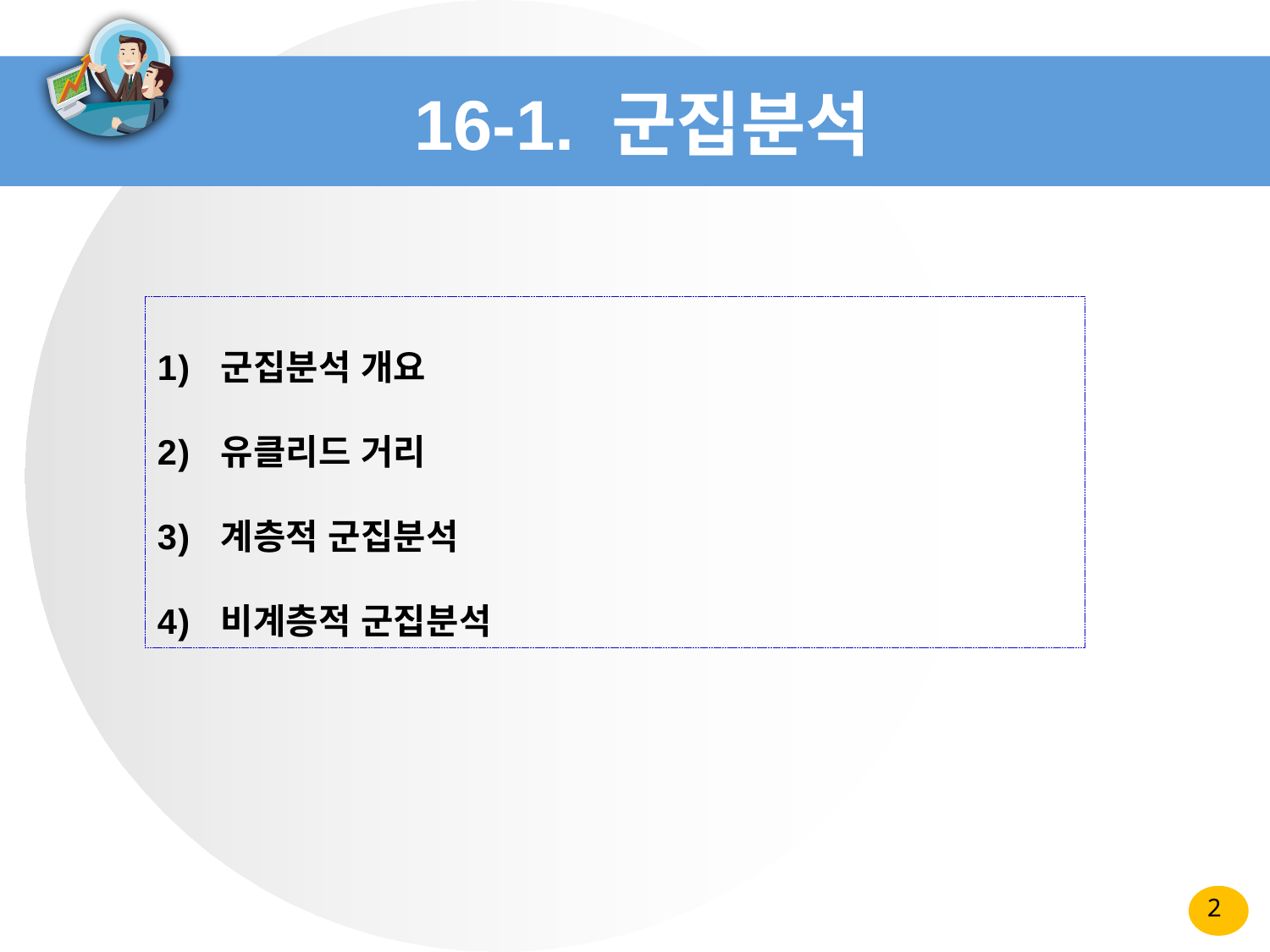

# 16-1. 군집분석
군집분석 개요
유클리드 거리
계층적 군집분석
비계층적 군집분석
2